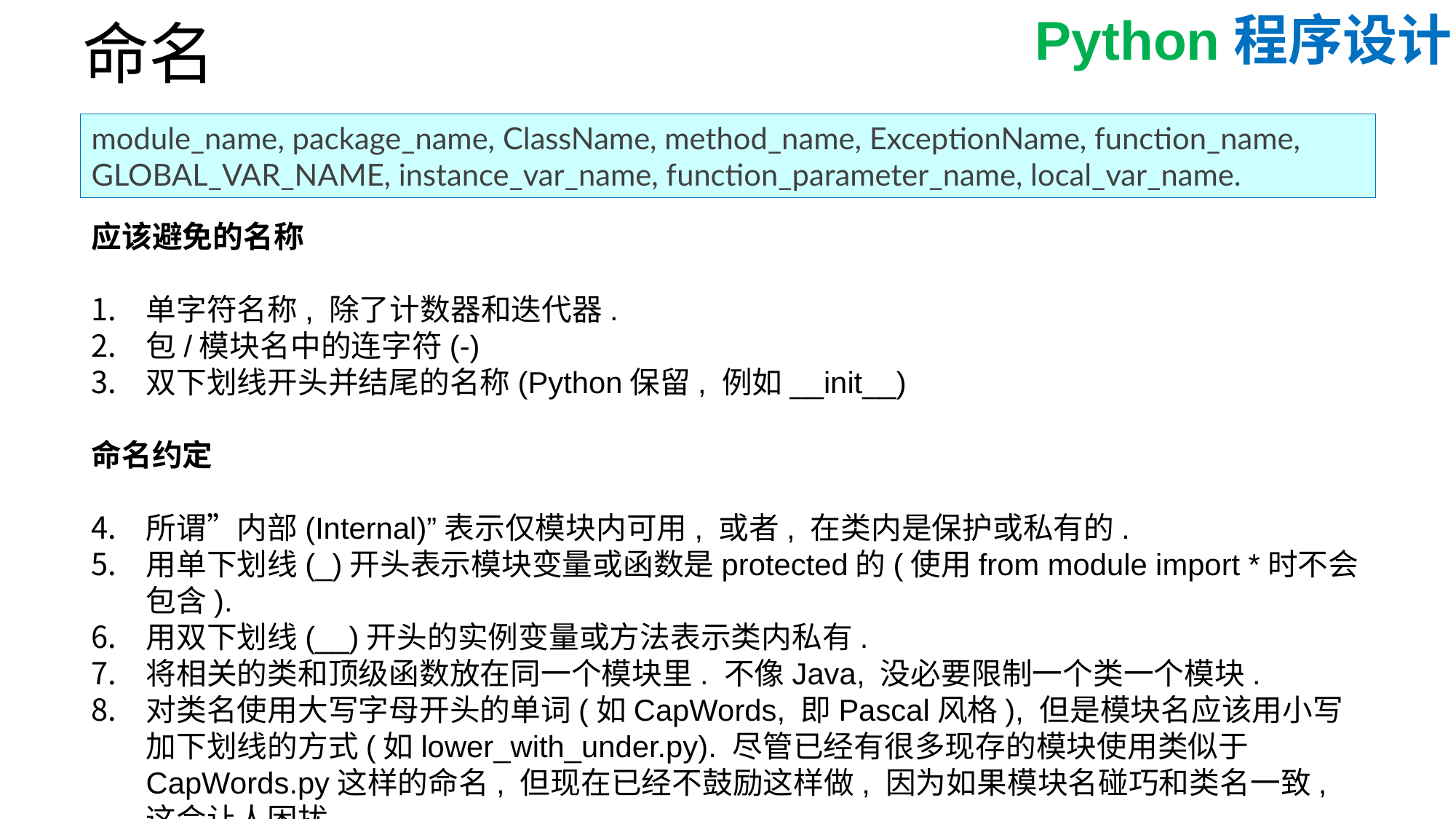

# 命名
module_name, package_name, ClassName, method_name, ExceptionName, function_name, GLOBAL_VAR_NAME, instance_var_name, function_parameter_name, local_var_name.
应该避免的名称

单字符名称, 除了计数器和迭代器.
包/模块名中的连字符(-)
双下划线开头并结尾的名称(Python保留, 例如__init__)

命名约定

所谓”内部(Internal)”表示仅模块内可用, 或者, 在类内是保护或私有的.
用单下划线(_)开头表示模块变量或函数是protected的(使用from module import *时不会包含).
用双下划线(__)开头的实例变量或方法表示类内私有.
将相关的类和顶级函数放在同一个模块里. 不像Java, 没必要限制一个类一个模块.
对类名使用大写字母开头的单词(如CapWords, 即Pascal风格), 但是模块名应该用小写加下划线的方式(如lower_with_under.py). 尽管已经有很多现存的模块使用类似于CapWords.py这样的命名, 但现在已经不鼓励这样做, 因为如果模块名碰巧和类名一致, 这会让人困扰.
37